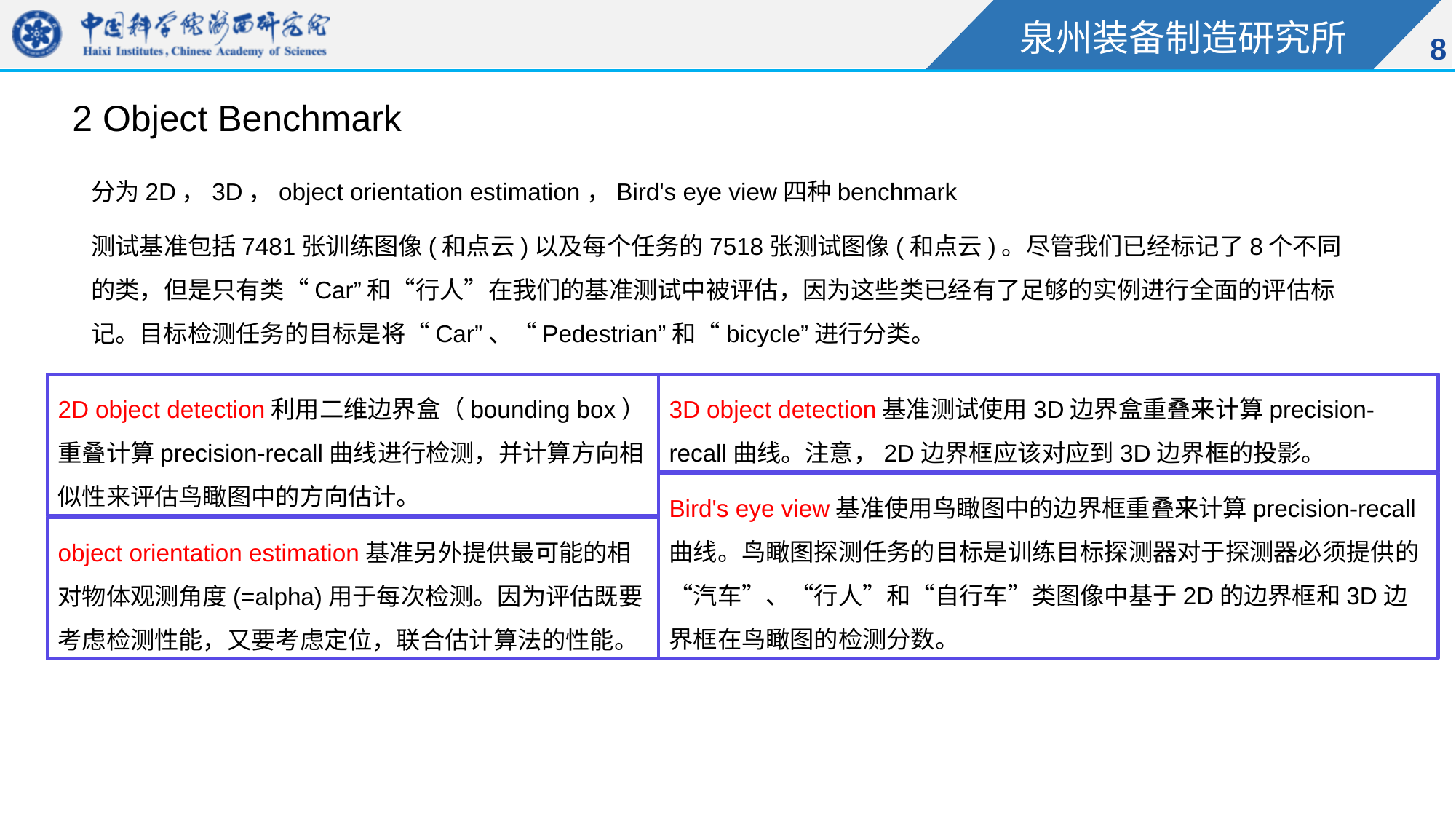

2 Object Benchmark
分为2D，3D，object orientation estimation，Bird's eye view四种benchmark
测试基准包括7481张训练图像(和点云)以及每个任务的7518张测试图像(和点云)。尽管我们已经标记了8个不同的类，但是只有类“Car”和“行人”在我们的基准测试中被评估，因为这些类已经有了足够的实例进行全面的评估标记。目标检测任务的目标是将“Car”、“Pedestrian”和“bicycle”进行分类。
3D object detection基准测试使用3D边界盒重叠来计算precision-recall曲线。注意，2D边界框应该对应到3D边界框的投影。
2D object detection利用二维边界盒（bounding box）重叠计算precision-recall曲线进行检测，并计算方向相似性来评估鸟瞰图中的方向估计。
Bird's eye view基准使用鸟瞰图中的边界框重叠来计算precision-recall曲线。鸟瞰图探测任务的目标是训练目标探测器对于探测器必须提供的“汽车”、“行人”和“自行车”类图像中基于2D的边界框和3D边界框在鸟瞰图的检测分数。
object orientation estimation基准另外提供最可能的相对物体观测角度(=alpha)用于每次检测。因为评估既要考虑检测性能，又要考虑定位，联合估计算法的性能。